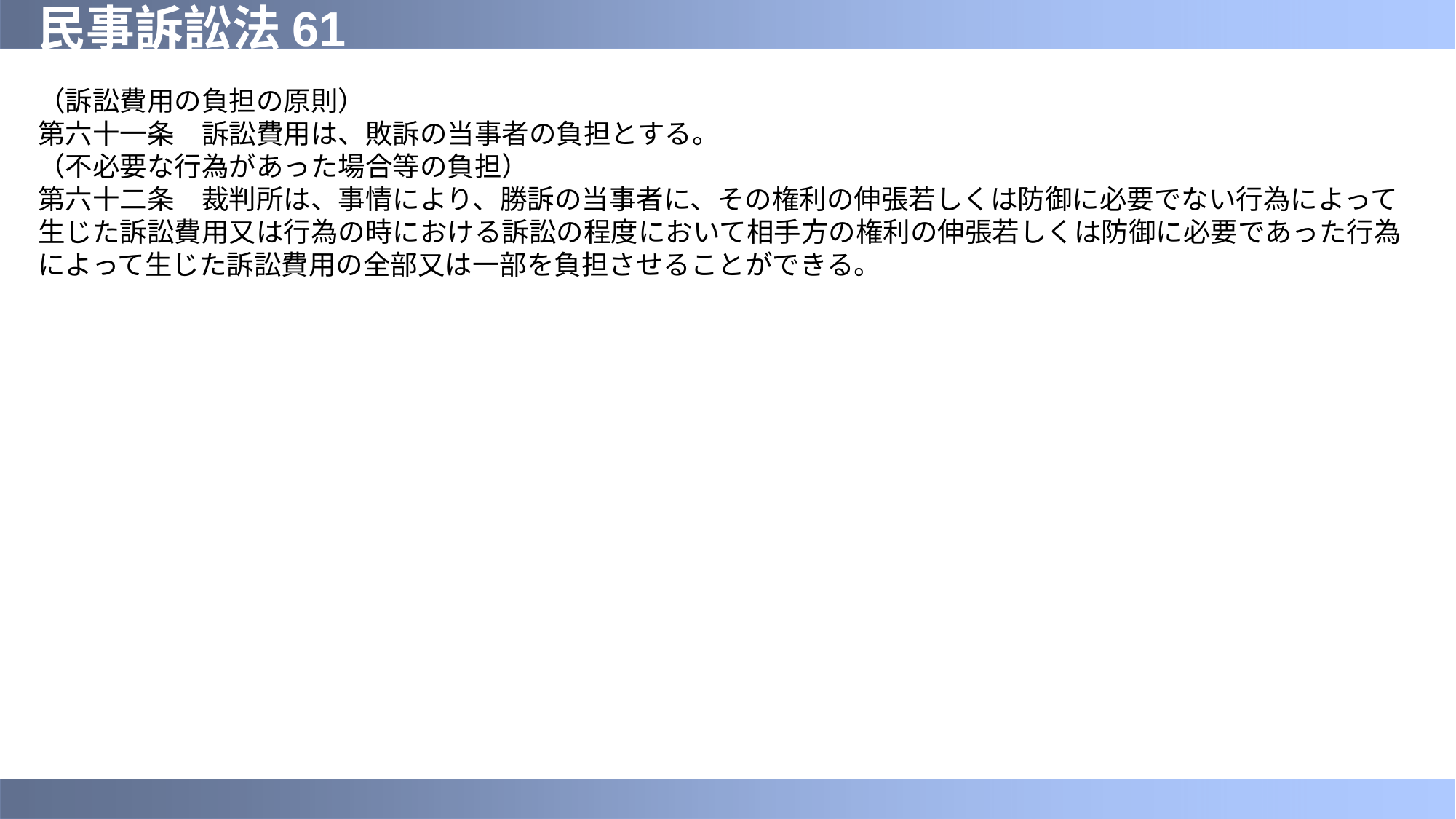

# 民事訴訟法61
（訴訟費用の負担の原則）
第六十一条　訴訟費用は、敗訴の当事者の負担とする。
（不必要な行為があった場合等の負担）
第六十二条　裁判所は、事情により、勝訴の当事者に、その権利の伸張若しくは防御に必要でない行為によって生じた訴訟費用又は行為の時における訴訟の程度において相手方の権利の伸張若しくは防御に必要であった行為によって生じた訴訟費用の全部又は一部を負担させることができる。